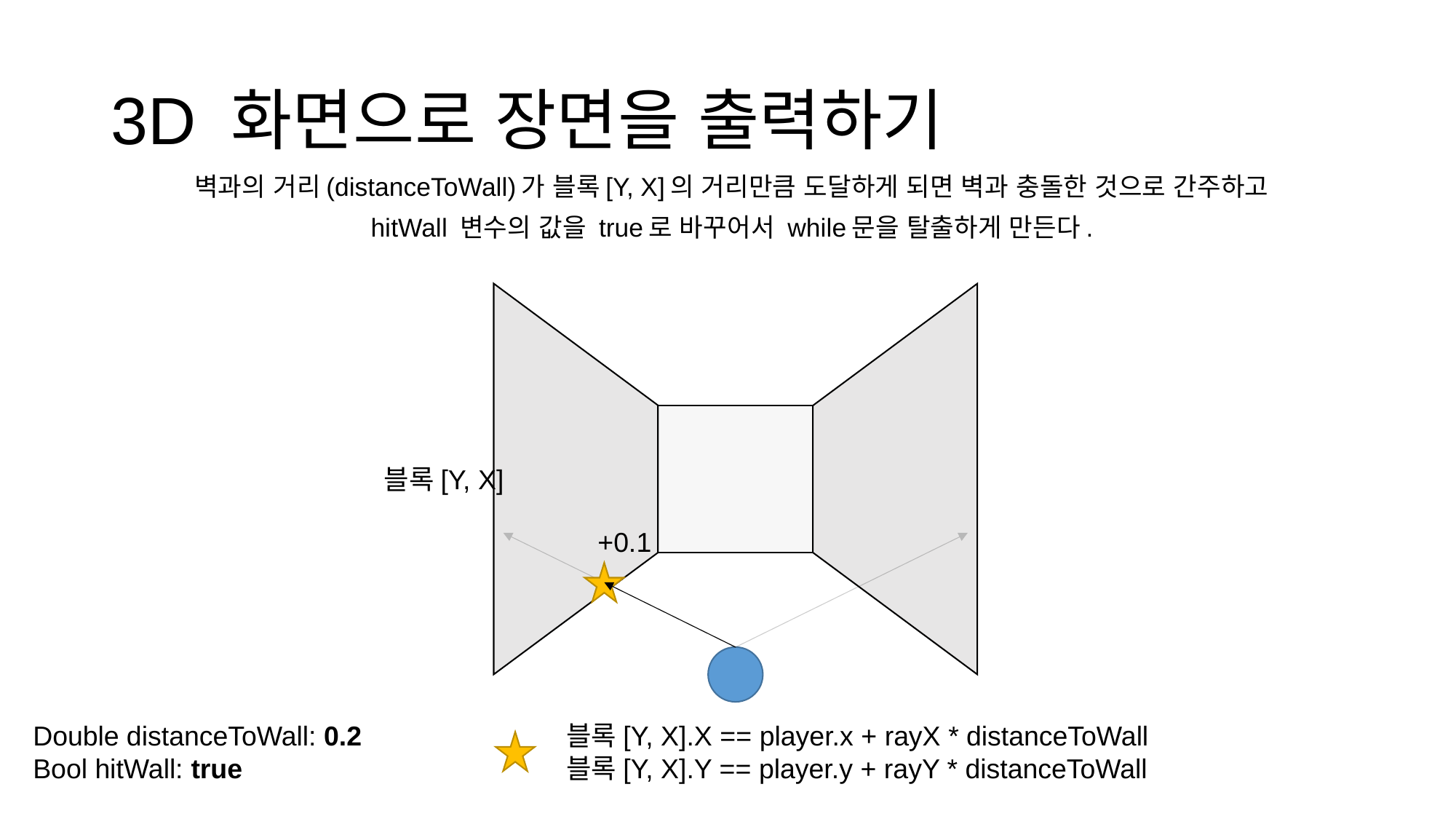

# 3D 화면으로 장면을 출력하기
벽과의 거리(distanceToWall)가 블록[Y, X]의 거리만큼 도달하게 되면 벽과 충돌한 것으로 간주하고
hitWall 변수의 값을 true로 바꾸어서 while문을 탈출하게 만든다.

블록[Y, X]
+0.1

Double distanceToWall: 0.2
Bool hitWall: true
블록[Y, X].X == player.x + rayX * distanceToWall
블록[Y, X].Y == player.y + rayY * distanceToWall